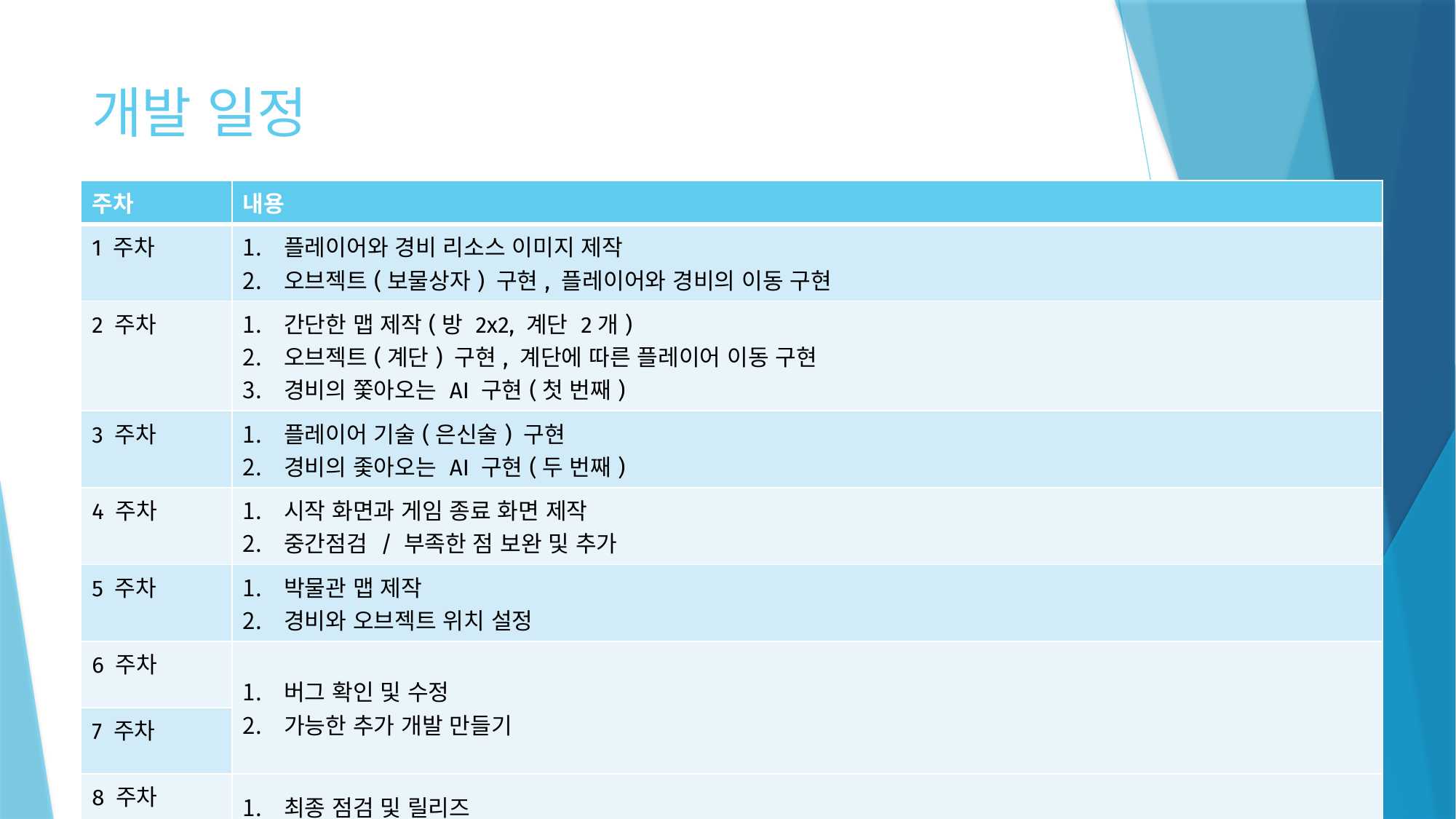

# 개발 일정
| 주차 | 내용 |
| --- | --- |
| 1 주차 | 플레이어와 경비 리소스 이미지 제작 오브젝트(보물상자) 구현, 플레이어와 경비의 이동 구현 |
| 2 주차 | 간단한 맵 제작(방 2x2, 계단 2개) 오브젝트(계단) 구현, 계단에 따른 플레이어 이동 구현 경비의 쫓아오는 AI 구현(첫 번째) |
| 3 주차 | 플레이어 기술(은신술) 구현 경비의 좇아오는 AI 구현(두 번째) |
| 4 주차 | 시작 화면과 게임 종료 화면 제작 중간점검 / 부족한 점 보완 및 추가 |
| 5 주차 | 박물관 맵 제작 경비와 오브젝트 위치 설정 |
| 6 주차 | 버그 확인 및 수정 가능한 추가 개발 만들기 |
| 7 주차 |  |
| 8 주차 | 최종 점검 및 릴리즈 |